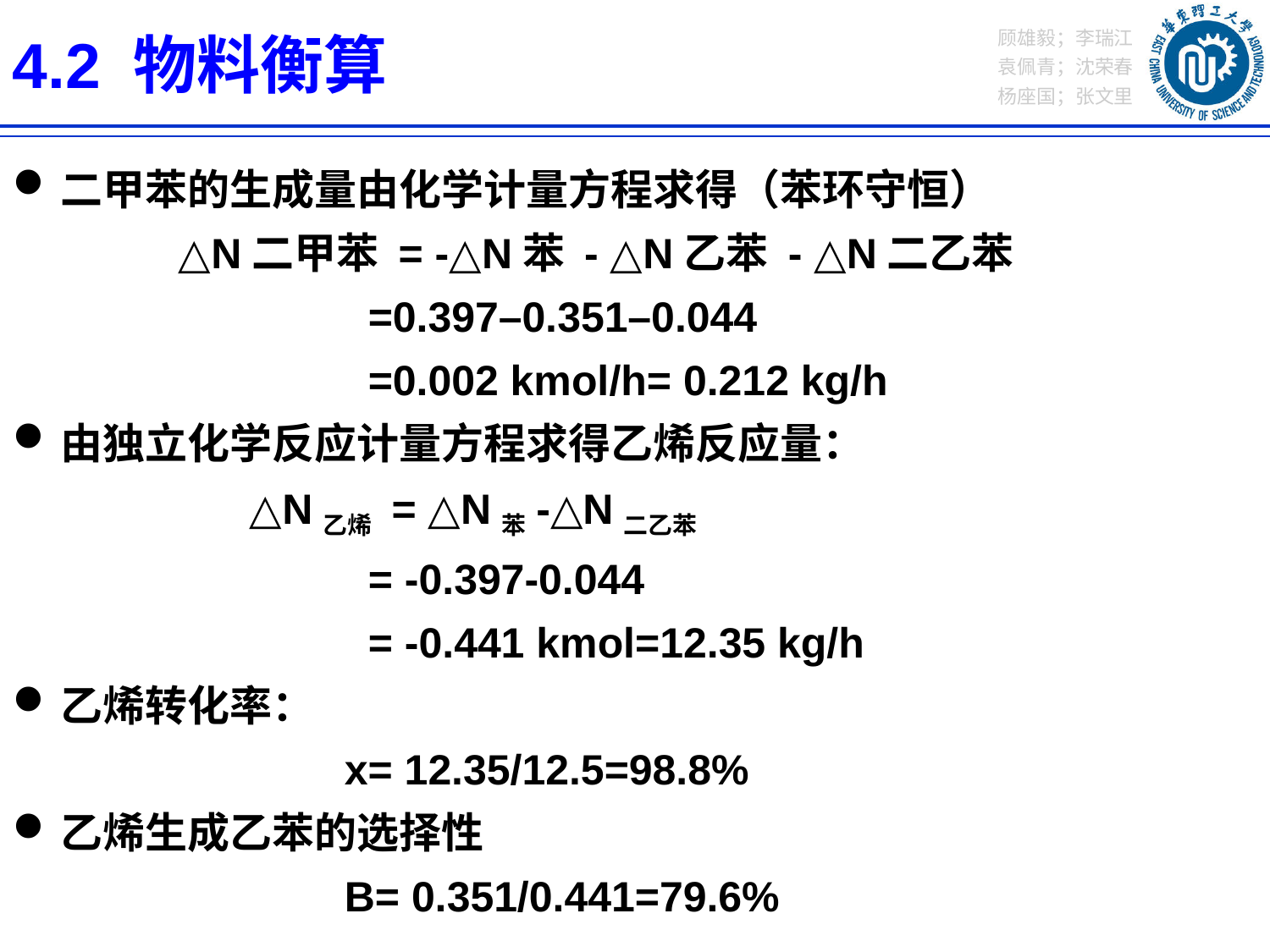

4.2 物料衡算
二甲苯的生成量由化学计量方程求得（苯环守恒）
              △N二甲苯 = -△N苯 - △N乙苯 - △N二乙苯
                              =0.397–0.351–0.044
                              =0.002 kmol/h= 0.212 kg/h
由独立化学反应计量方程求得乙烯反应量：
                    △N乙烯 = △N苯-△N二乙苯
                              = -0.397-0.044
                              = -0.441 kmol=12.35 kg/h
乙烯转化率：
                            x= 12.35/12.5=98.8%
乙烯生成乙苯的选择性
                            B= 0.351/0.441=79.6%